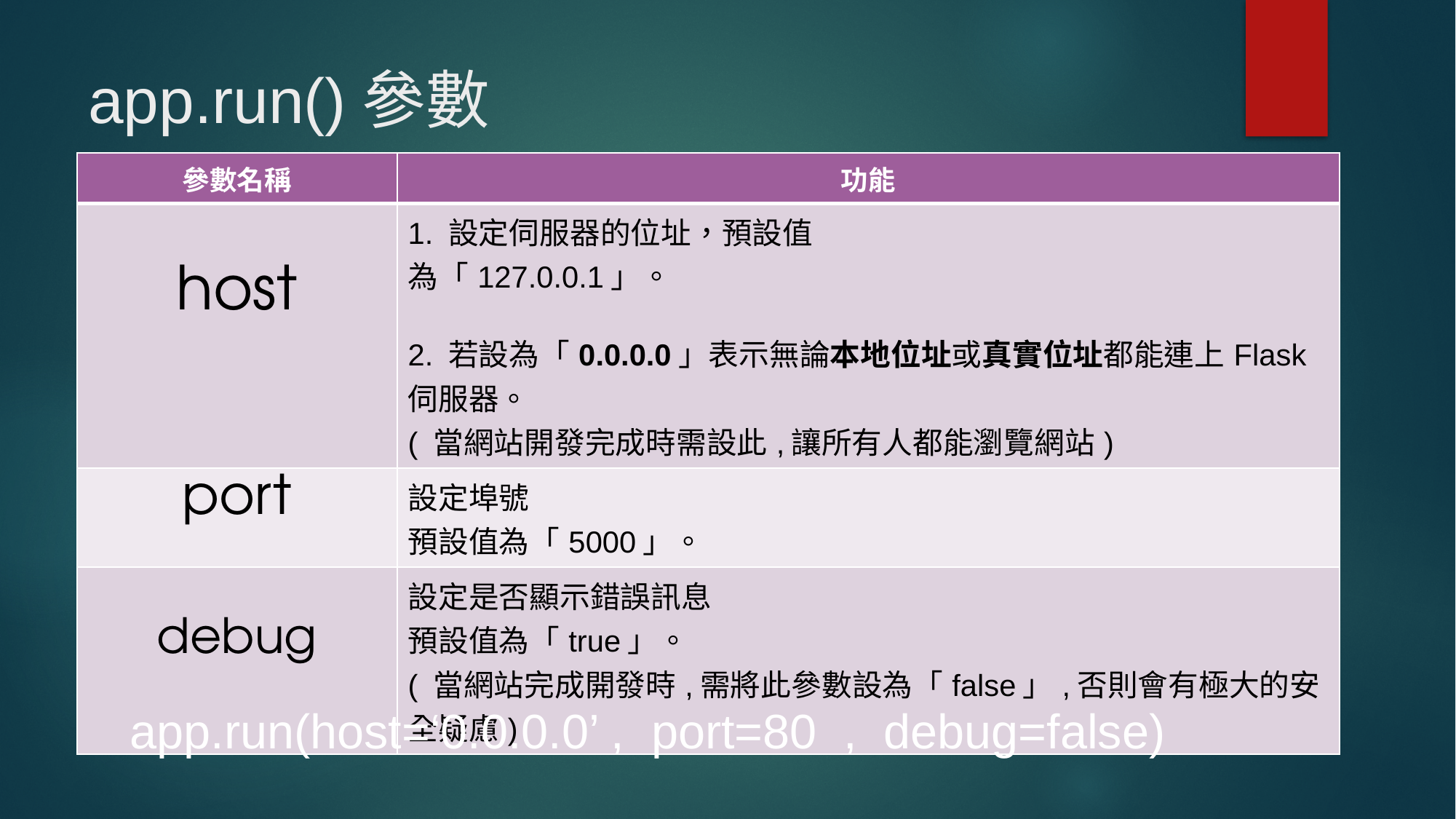

# app.run()參數
| 參數名稱 | 功能 |
| --- | --- |
| host | 1. 設定伺服器的位址，預設值 為「127.0.0.1」。 2. 若設為「0.0.0.0」表示無論本地位址或真實位址都能連上Flask伺服器。 ( 當網站開發完成時需設此,讓所有人都能瀏覽網站) |
| port | 設定埠號 預設值為「5000」。 |
| debug | 設定是否顯示錯誤訊息 預設值為「true」。 ( 當網站完成開發時,需將此參數設為「false」,否則會有極大的安全疑慮) |
app.run(host=‘0.0.0.0’ ,  port=80  ,  debug=false)